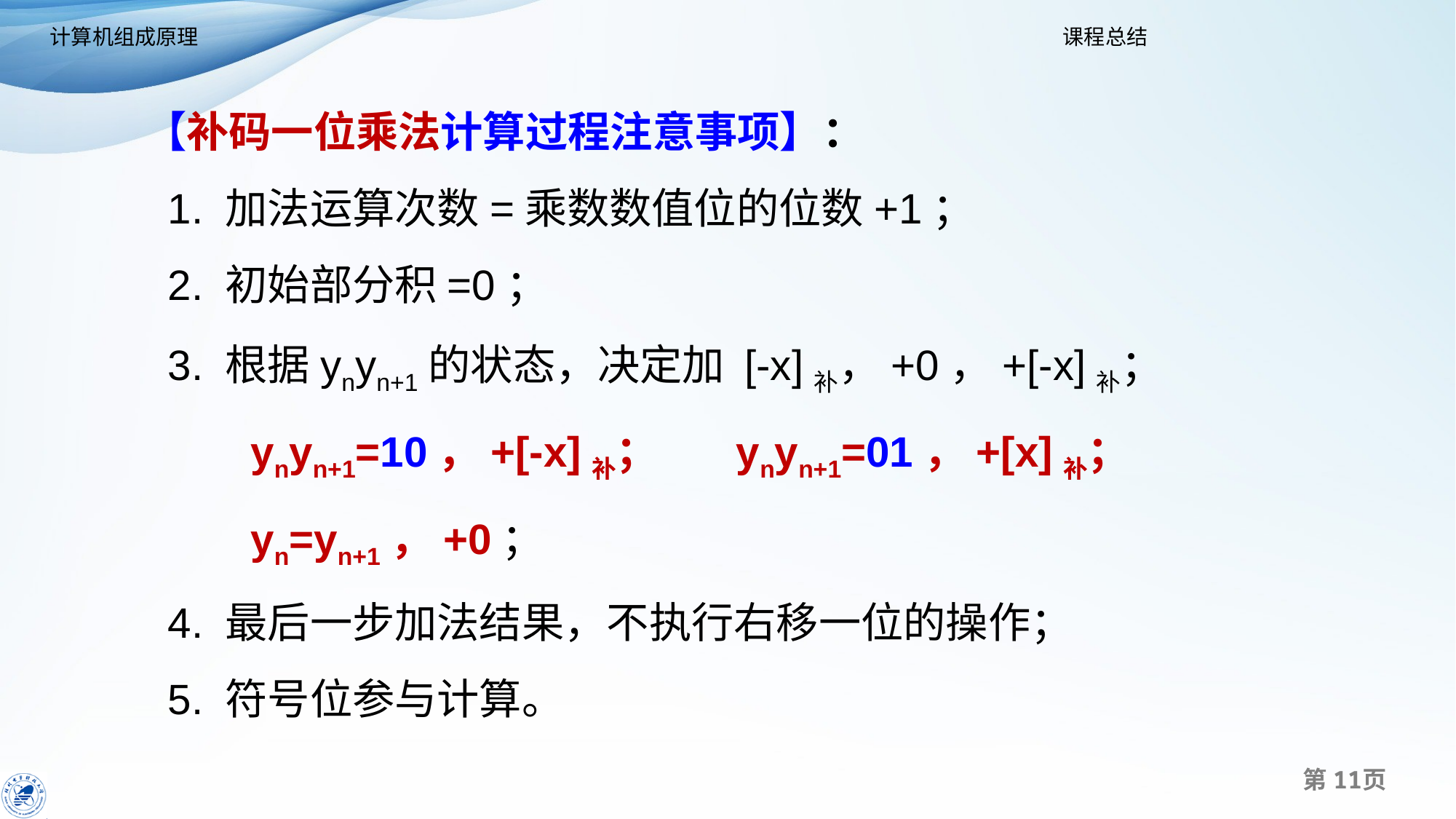

【补码一位乘法计算过程注意事项】：
  1. 加法运算次数=乘数数值位的位数+1；
  2. 初始部分积=0；
  3. 根据ynyn+1的状态，决定加 [-x]补，+0，+[-x]补；
         ynyn+1=10，+[-x]补；       ynyn+1=01，+[x]补；
         yn=yn+1，+0；
  4. 最后一步加法结果，不执行右移一位的操作；
  5. 符号位参与计算。